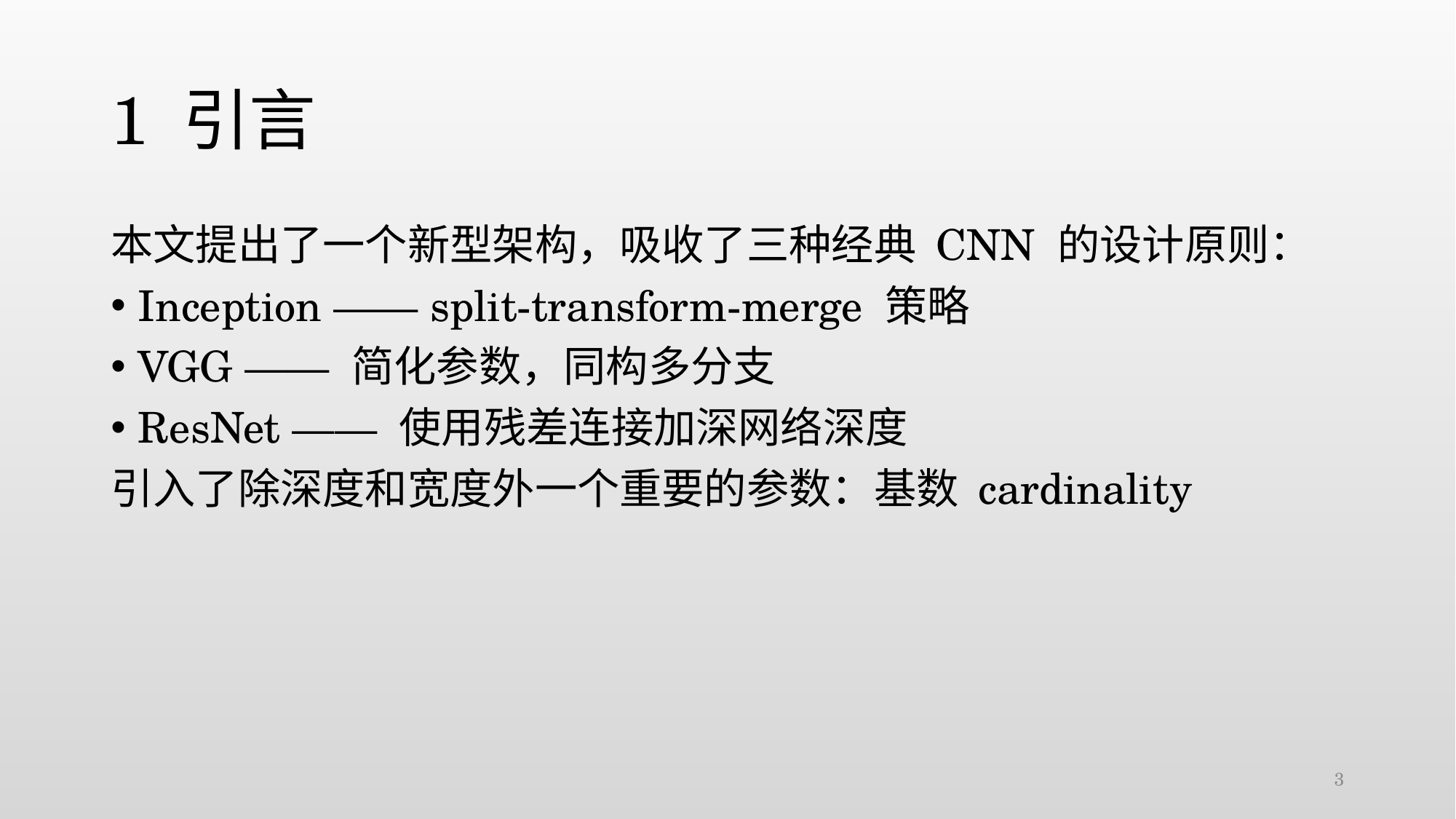

# 1 引言
本文提出了一个新型架构，吸收了三种经典 CNN 的设计原则：
Inception —— split-transform-merge 策略
VGG —— 简化参数，同构多分支
ResNet —— 使用残差连接加深网络深度
引入了除深度和宽度外一个重要的参数：基数 cardinality
3